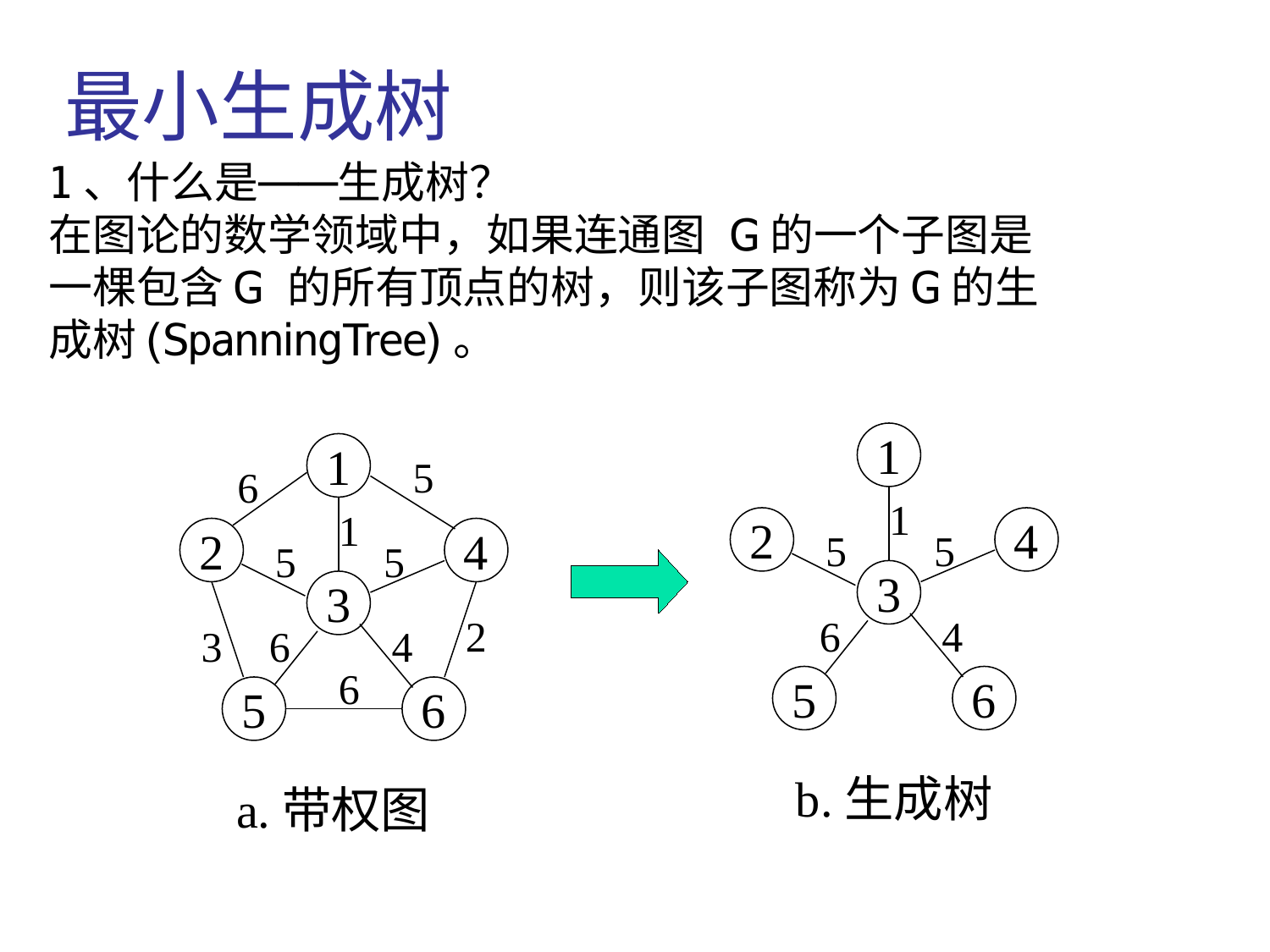

# 最小生成树
1、什么是——生成树？
在图论的数学领域中，如果连通图 G的一个子图是一棵包含G 的所有顶点的树，则该子图称为G的生成树(SpanningTree)。
1

1

2

4

5
5

3

6
4

5

6

1

5
6
1
5
5
2
3
6
4
6

2

4

3

5

6

b.生成树
a.带权图